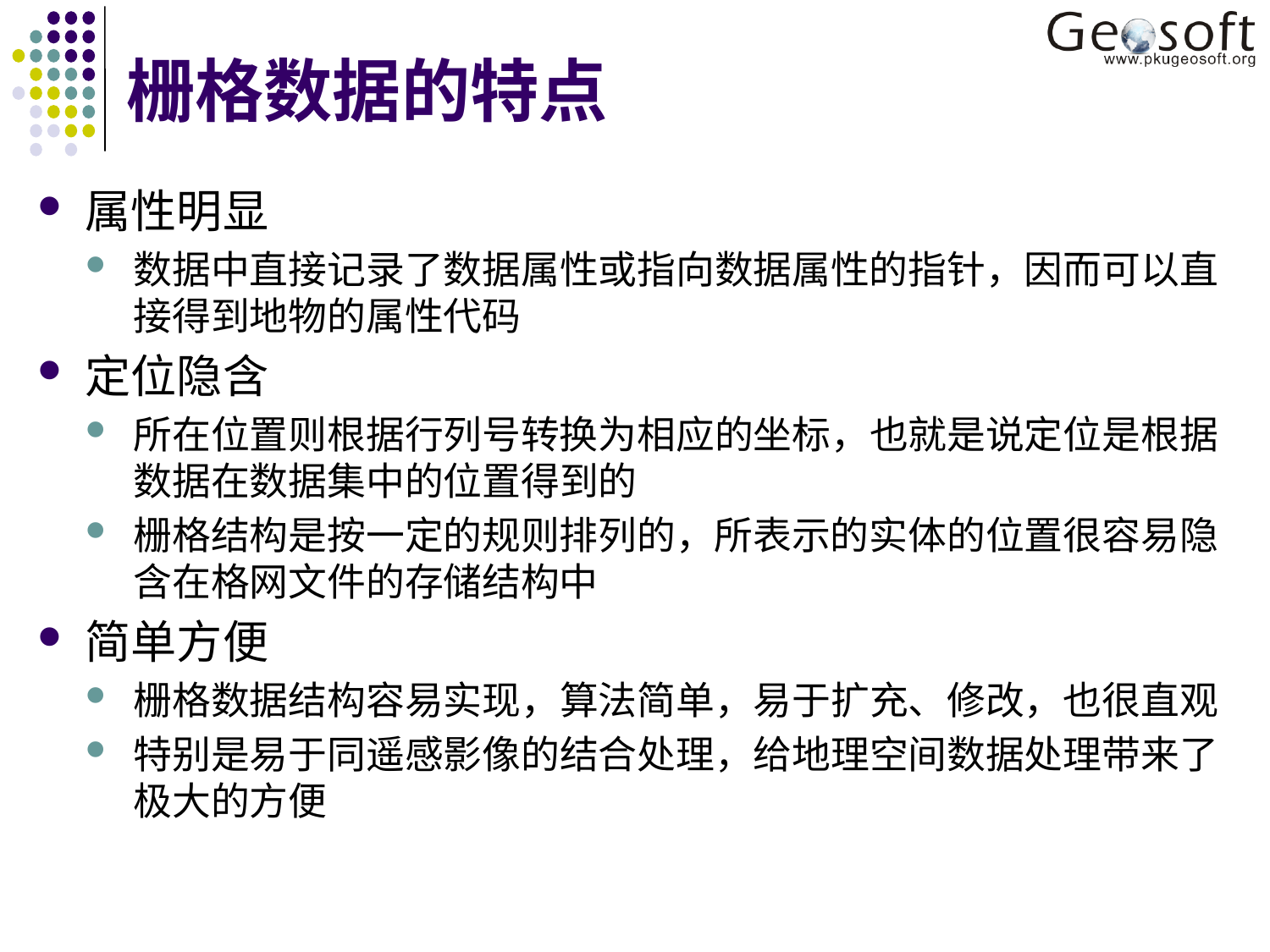

# 栅格数据的特点
属性明显
数据中直接记录了数据属性或指向数据属性的指针，因而可以直接得到地物的属性代码
定位隐含
所在位置则根据行列号转换为相应的坐标，也就是说定位是根据数据在数据集中的位置得到的
栅格结构是按一定的规则排列的，所表示的实体的位置很容易隐含在格网文件的存储结构中
简单方便
栅格数据结构容易实现，算法简单，易于扩充、修改，也很直观
特别是易于同遥感影像的结合处理，给地理空间数据处理带来了极大的方便